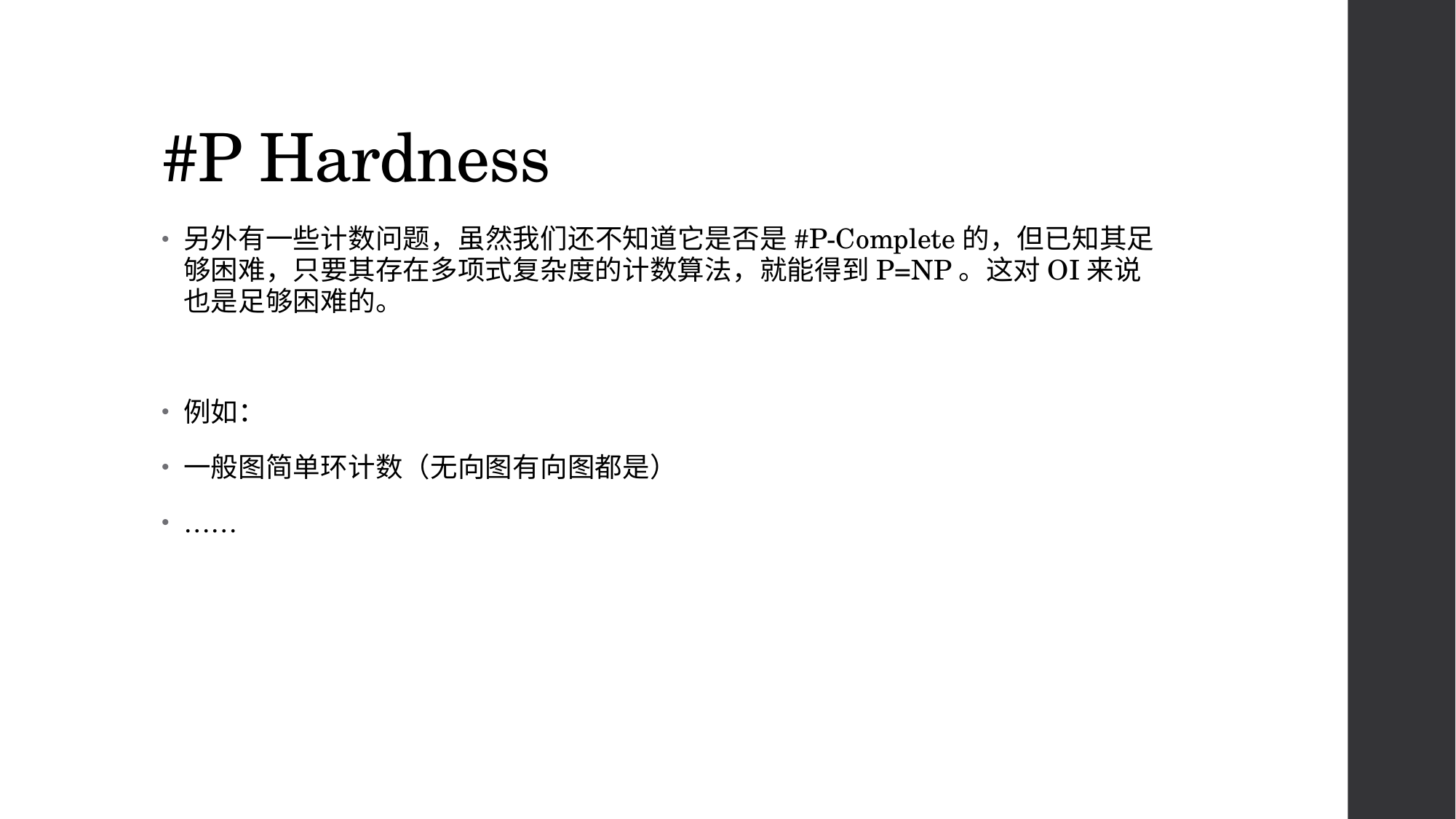

# #P Hardness
另外有一些计数问题，虽然我们还不知道它是否是#P-Complete的，但已知其足够困难，只要其存在多项式复杂度的计数算法，就能得到P=NP。这对OI来说也是足够困难的。

例如：
一般图简单环计数（无向图有向图都是）
……